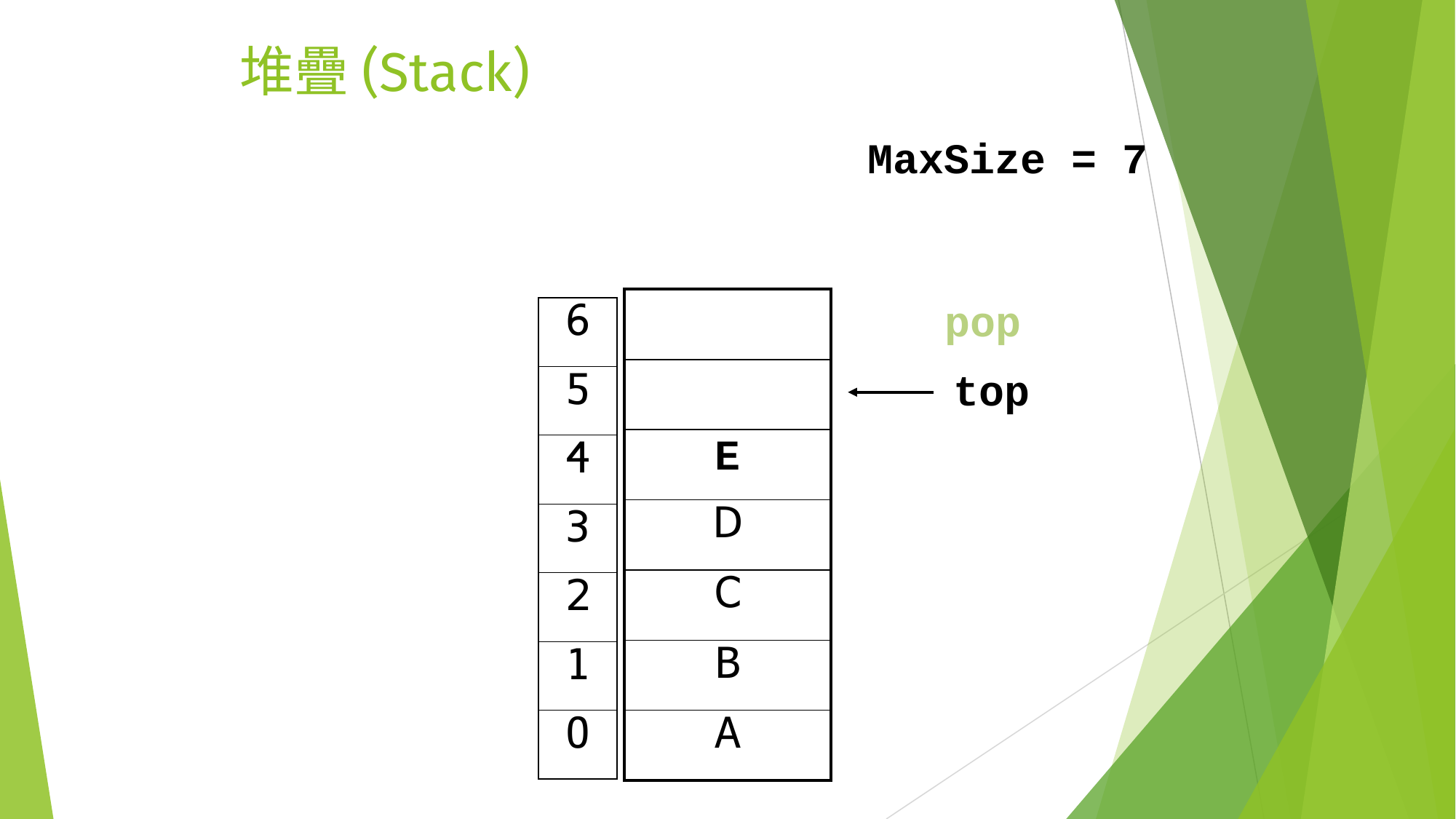

# 堆疊(Stack)
MaxSize = 7
pop
|  |
| --- |
|  |
| E |
| D |
| C |
| B |
| A |
| 6 |
| --- |
| 5 |
| 4 |
| 3 |
| 2 |
| 1 |
| 0 |
top